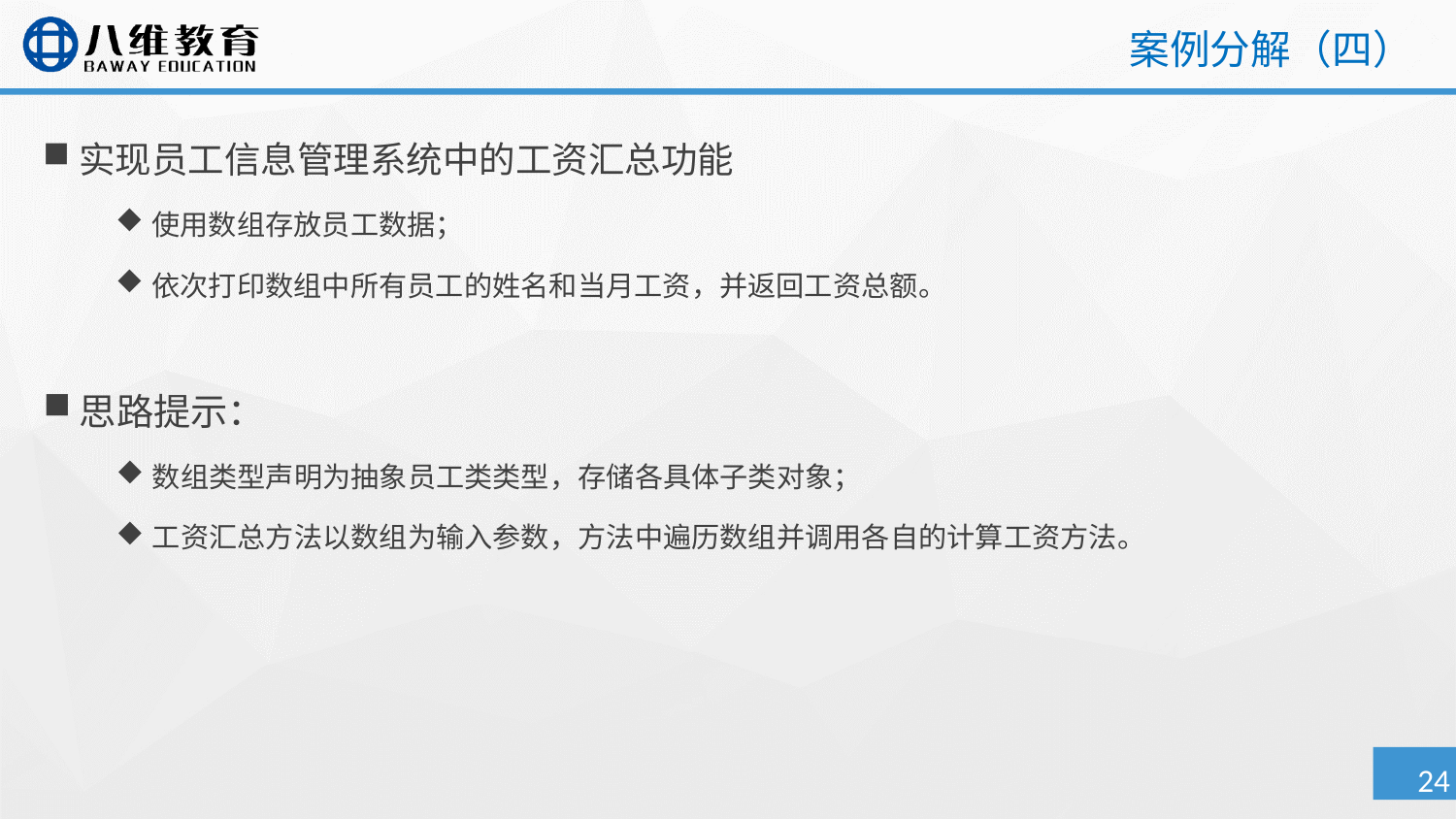

# 案例分解（四）
实现员工信息管理系统中的工资汇总功能
使用数组存放员工数据；
依次打印数组中所有员工的姓名和当月工资，并返回工资总额。
思路提示：
数组类型声明为抽象员工类类型，存储各具体子类对象；
工资汇总方法以数组为输入参数，方法中遍历数组并调用各自的计算工资方法。